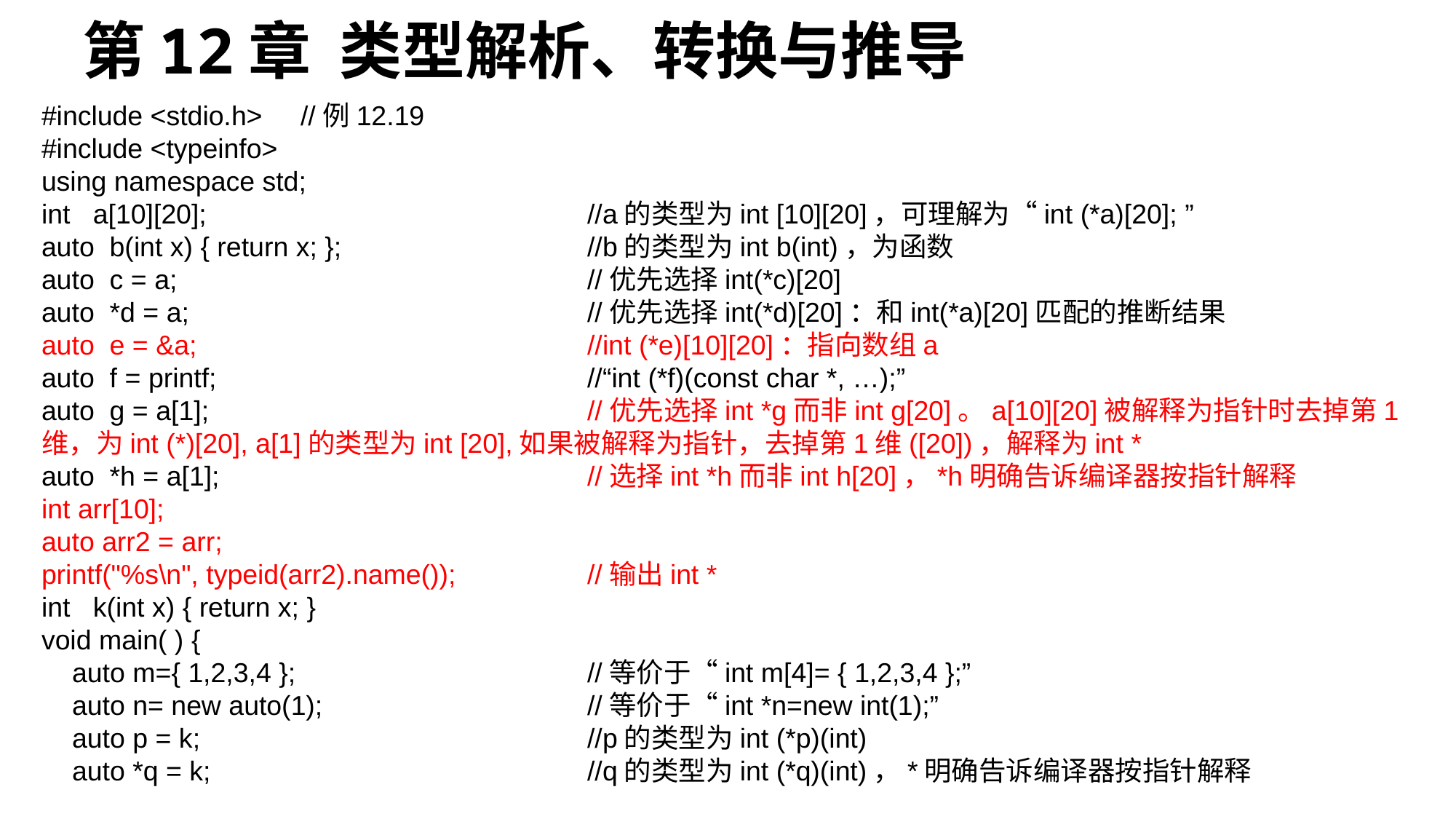

# 第12章  类型解析、转换与推导
#include <stdio.h>     //例12.19
#include <typeinfo>
using namespace std;
int   a[10][20]; 				//a的类型为int [10][20]，可理解为“int (*a)[20]; ”
auto  b(int x) { return x; };			//b的类型为int b(int)，为函数
auto  c = a; 				//优先选择int(*c)[20]
auto  *d = a;				//优先选择int(*d)[20]：和int(*a)[20]匹配的推断结果
auto  e = &a;				//int (*e)[10][20]：指向数组a
auto  f = printf;				//“int (*f)(const char *, …);”
auto  g = a[1]; 				//优先选择int *g而非int g[20]。a[10][20]被解释为指针时去掉第1维，为int (*)[20], a[1]的类型为int [20],如果被解释为指针，去掉第1维([20])，解释为int *
auto  *h = a[1];				//选择int *h而非int h[20]，*h明确告诉编译器按指针解释
int arr[10];
auto arr2 = arr;
printf("%s\n", typeid(arr2).name());		//输出int *
int   k(int x) { return x; }
void main( ) {
    auto m={ 1,2,3,4 };			//等价于“int m[4]= { 1,2,3,4 };”
    auto n= new auto(1);			//等价于“int *n=new int(1);”
    auto p = k;				//p的类型为int (*p)(int)
    auto *q = k;				//q的类型为int (*q)(int)，*明确告诉编译器按指针解释